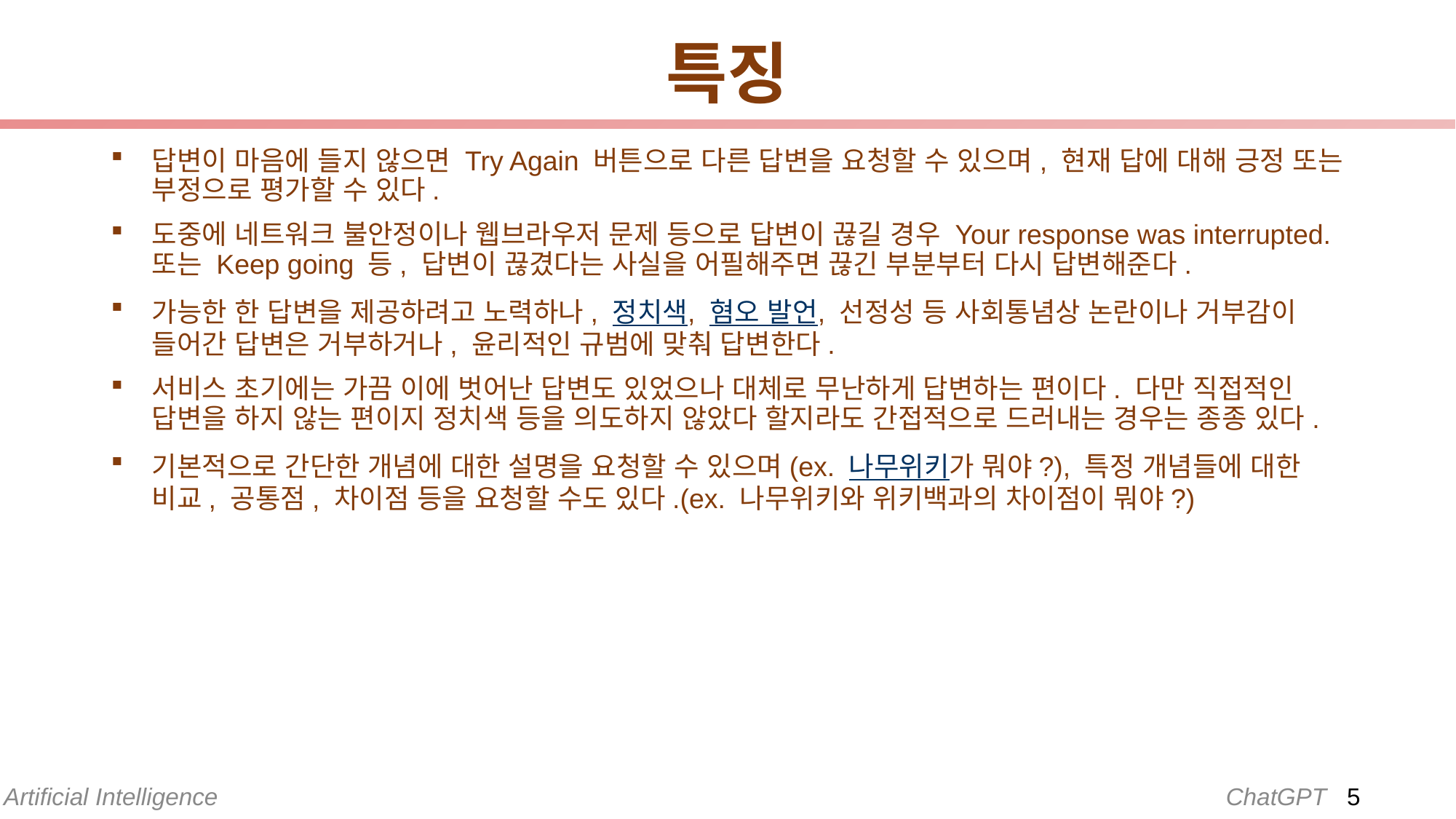

# 특징
답변이 마음에 들지 않으면 Try Again 버튼으로 다른 답변을 요청할 수 있으며, 현재 답에 대해 긍정 또는 부정으로 평가할 수 있다.
도중에 네트워크 불안정이나 웹브라우저 문제 등으로 답변이 끊길 경우 Your response was interrupted. 또는 Keep going 등, 답변이 끊겼다는 사실을 어필해주면 끊긴 부분부터 다시 답변해준다.
가능한 한 답변을 제공하려고 노력하나, 정치색, 혐오 발언, 선정성 등 사회통념상 논란이나 거부감이 들어간 답변은 거부하거나, 윤리적인 규범에 맞춰 답변한다.
서비스 초기에는 가끔 이에 벗어난 답변도 있었으나 대체로 무난하게 답변하는 편이다. 다만 직접적인 답변을 하지 않는 편이지 정치색 등을 의도하지 않았다 할지라도 간접적으로 드러내는 경우는 종종 있다.
기본적으로 간단한 개념에 대한 설명을 요청할 수 있으며(ex. 나무위키가 뭐야?), 특정 개념들에 대한 비교, 공통점, 차이점 등을 요청할 수도 있다.(ex. 나무위키와 위키백과의 차이점이 뭐야?)